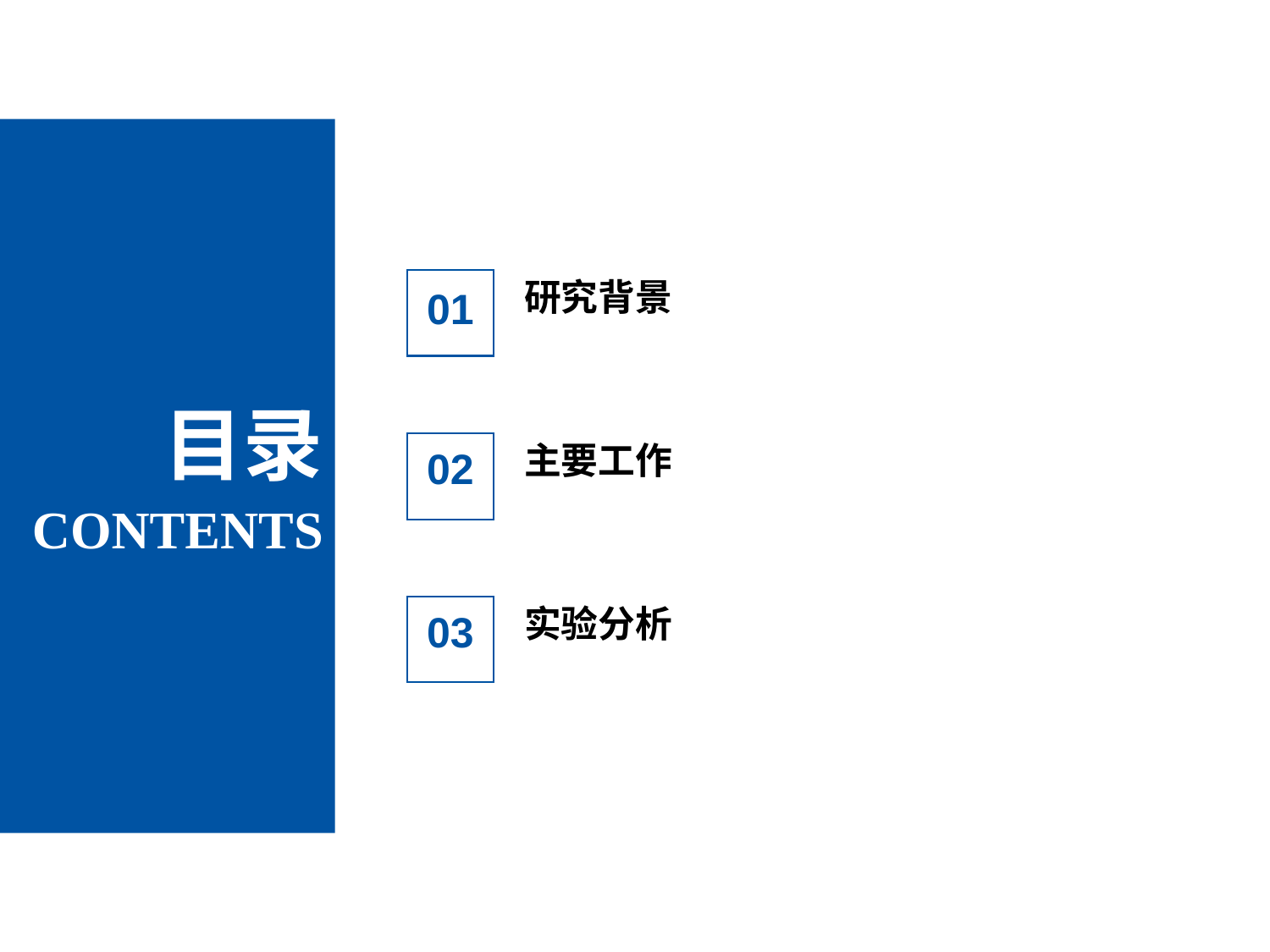

研究背景

01
目录
主要工作

02
CONTENTS
实验分析

03